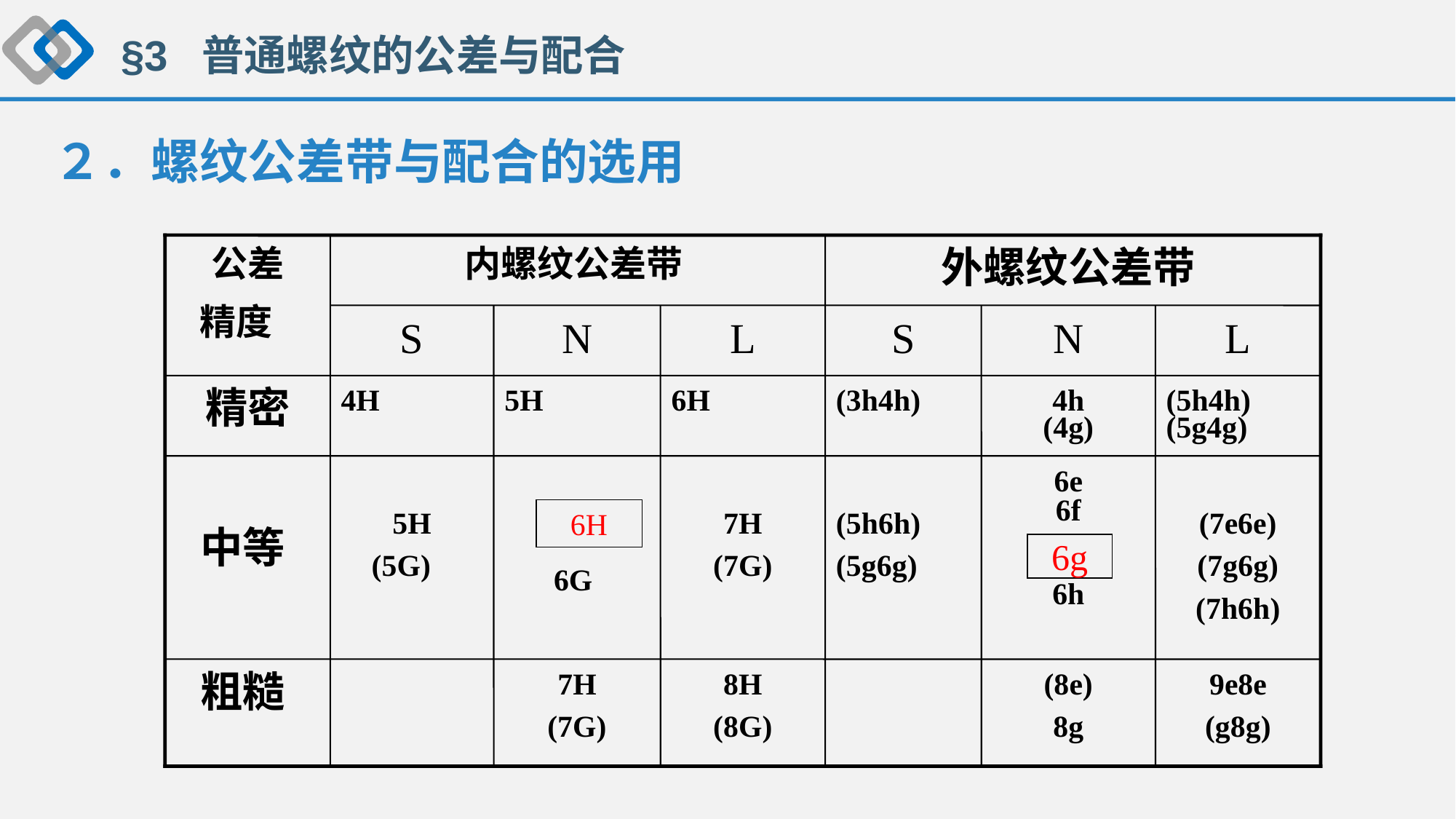

§3  普通螺纹的公差与配合
２．螺纹公差带与配合的选用
公差
 精度

内螺纹公差带

外螺纹公差带

S

N

L

S
N

L

精密

4H
5H
6H
(3h4h)
4h
(4g)
(5h4h)
(5g4g)

中等

5H
    (5G)

6G

7H
(7G)

(5h6h)
(5g6g)
6e
6f

6h

(7e6e)
(7g6g)
(7h6h)
6H
6g

粗糙

7H
(7G)
8H
(8G)

(8e)
8g
9e8e
(g8g)